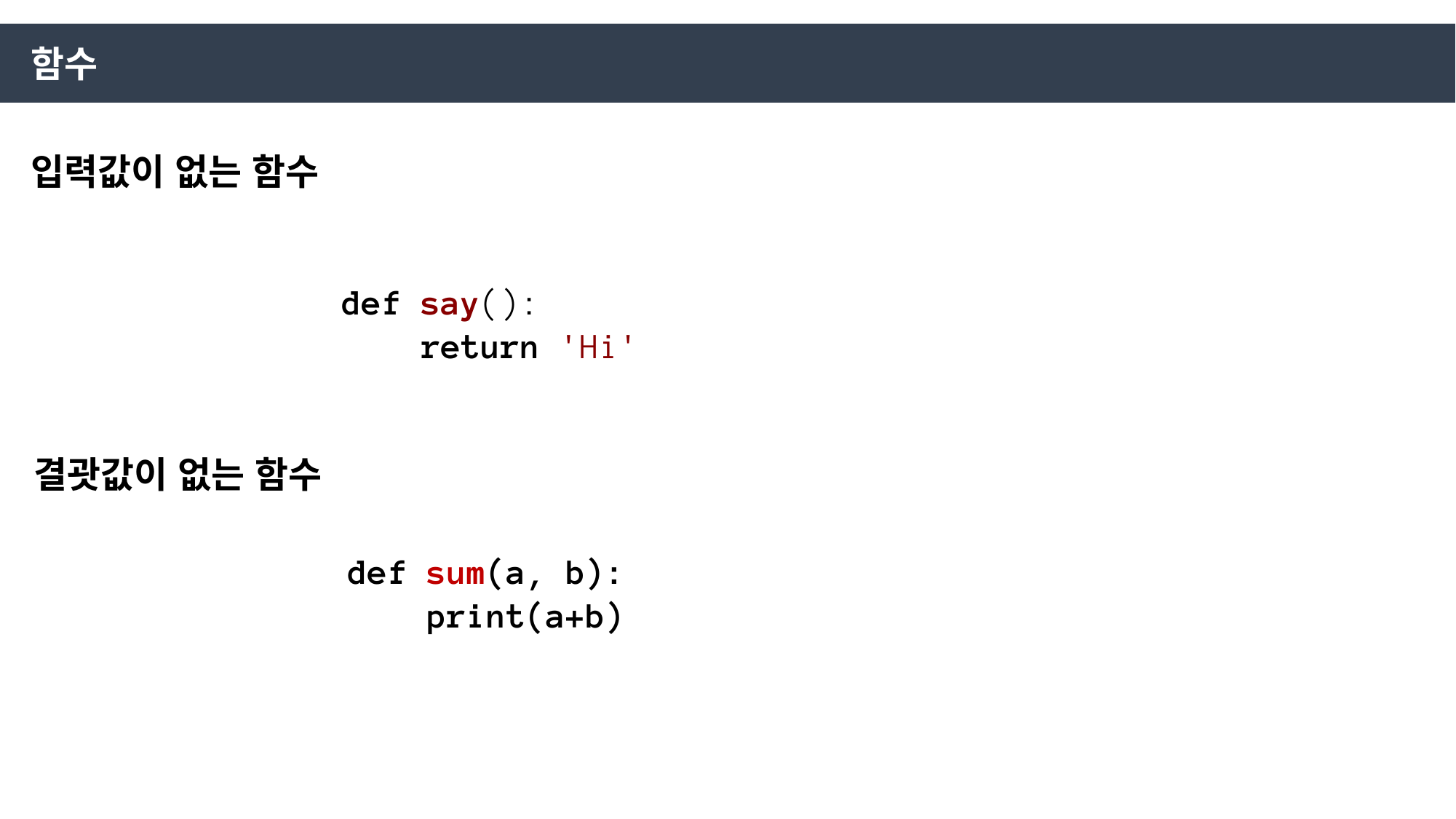

함수
입력값이 없는 함수
def say():
    return 'Hi'
결괏값이 없는 함수
def sum(a, b):
    print(a+b)